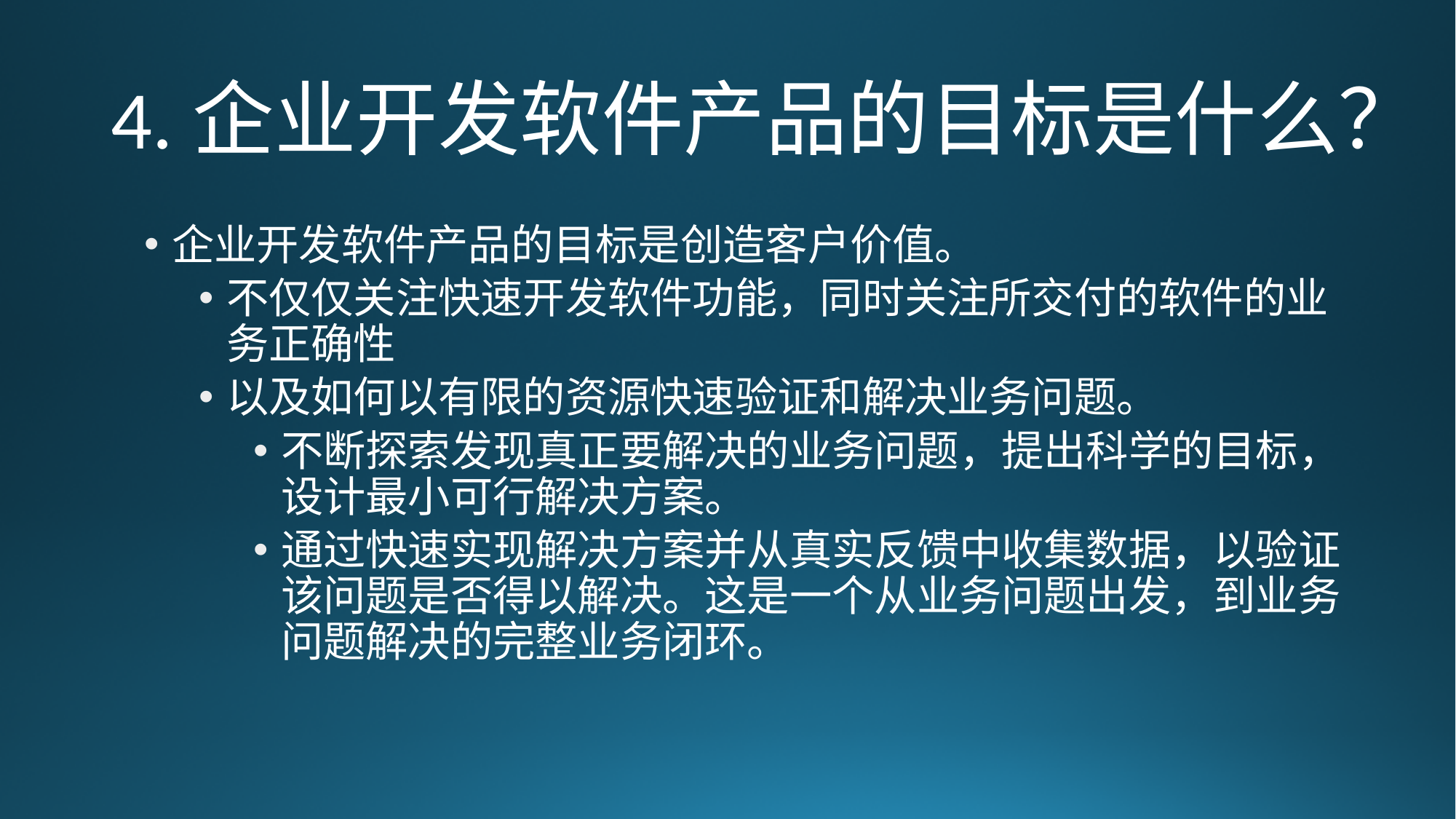

# 4.企业开发软件产品的目标是什么？
企业开发软件产品的目标是创造客户价值。
不仅仅关注快速开发软件功能，同时关注所交付的软件的业务正确性
以及如何以有限的资源快速验证和解决业务问题。
不断探索发现真正要解决的业务问题，提出科学的目标，设计最小可行解决方案。
通过快速实现解决方案并从真实反馈中收集数据，以验证该问题是否得以解决。这是一个从业务问题出发，到业务问题解决的完整业务闭环。